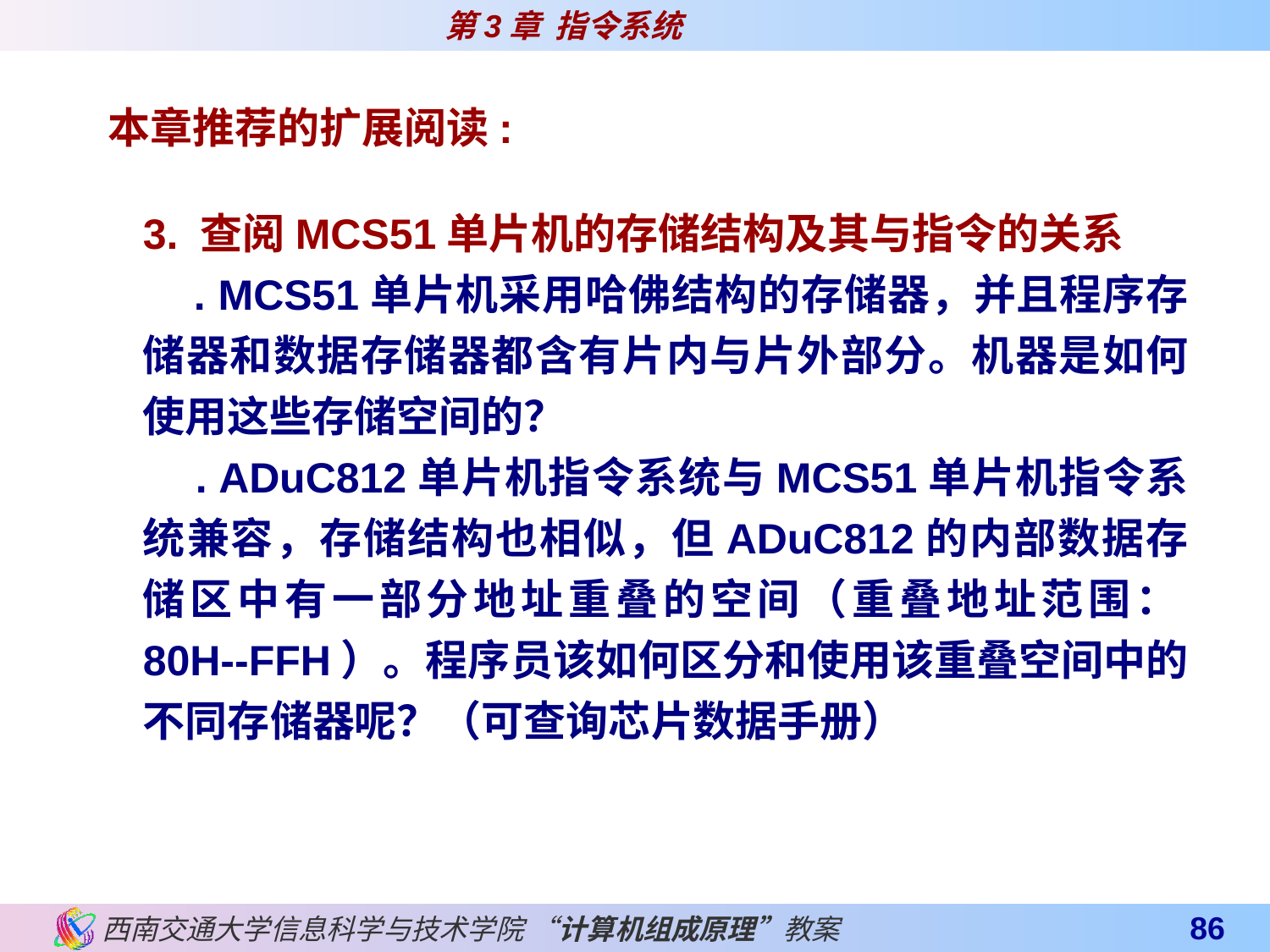

本章推荐的扩展阅读:
3. 查阅MCS51单片机的存储结构及其与指令的关系
    . MCS51单片机采用哈佛结构的存储器，并且程序存储器和数据存储器都含有片内与片外部分。机器是如何使用这些存储空间的？
    . ADuC812单片机指令系统与MCS51单片机指令系统兼容，存储结构也相似，但ADuC812的内部数据存储区中有一部分地址重叠的空间（重叠地址范围：80H--FFH）。程序员该如何区分和使用该重叠空间中的不同存储器呢？（可查询芯片数据手册）